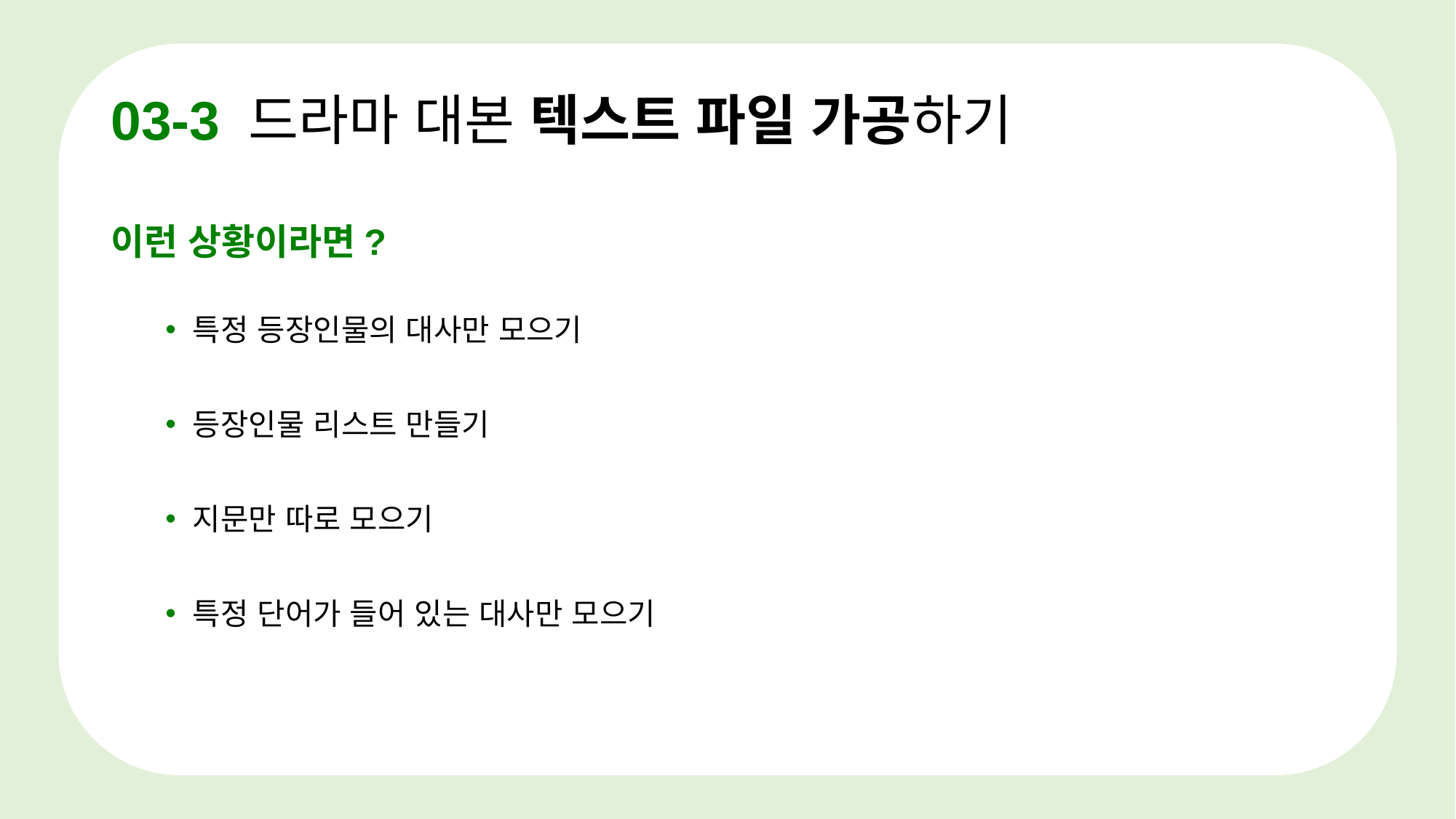

# 03-3 드라마 대본 텍스트 파일 가공하기
이런 상황이라면?

특정 등장인물의 대사만 모으기

등장인물 리스트 만들기

지문만 따로 모으기

특정 단어가 들어 있는 대사만 모으기